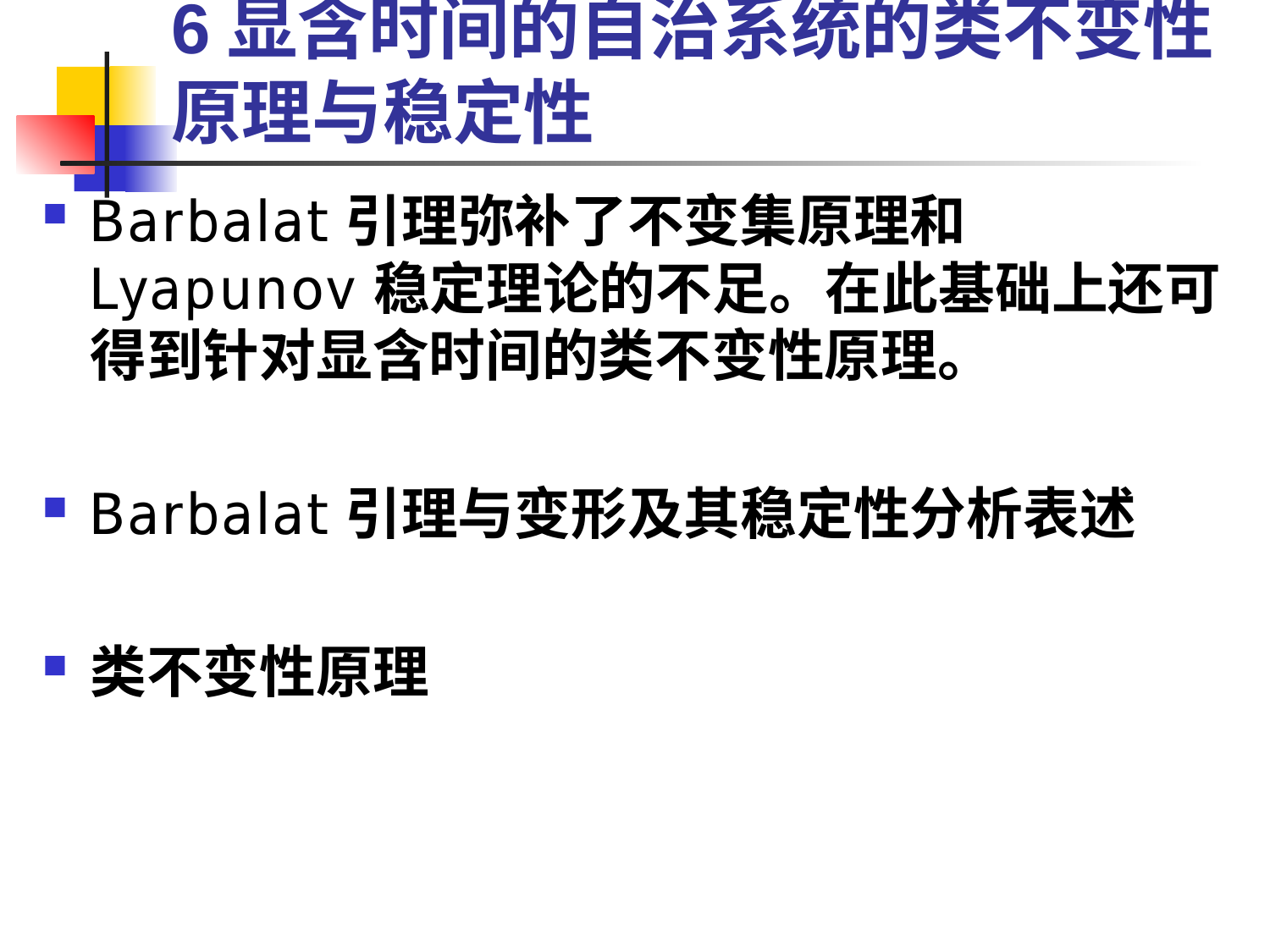

# 6显含时间的自治系统的类不变性原理与稳定性
Barbalat引理弥补了不变集原理和Lyapunov稳定理论的不足。在此基础上还可得到针对显含时间的类不变性原理。

Barbalat引理与变形及其稳定性分析表述

类不变性原理